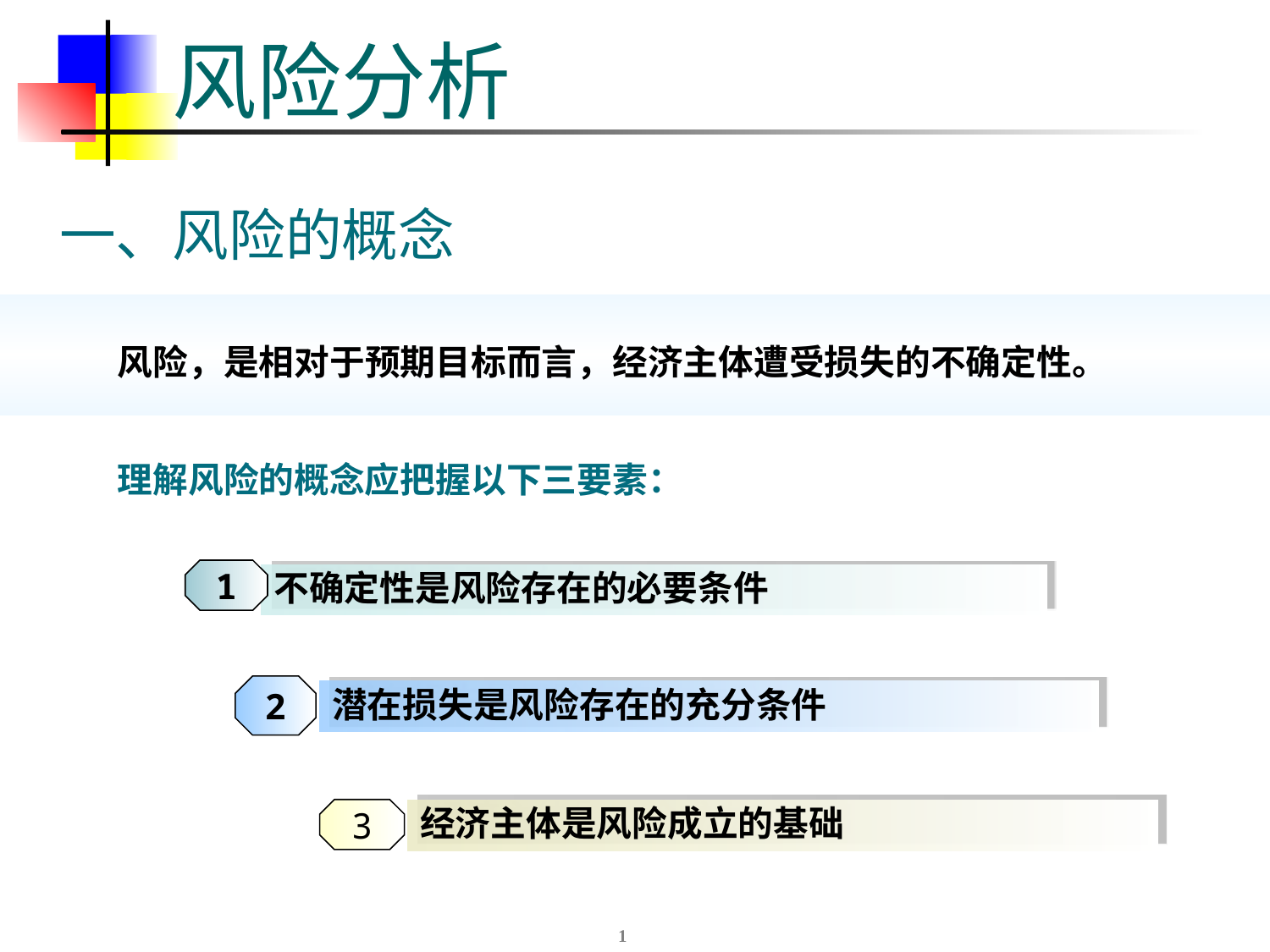

# 风险分析
一、风险的概念

风险，是相对于预期目标而言，经济主体遭受损失的不确定性。
理解风险的概念应把握以下三要素：
1
不确定性是风险存在的必要条件
2
潜在损失是风险存在的充分条件
3
经济主体是风险成立的基础
1